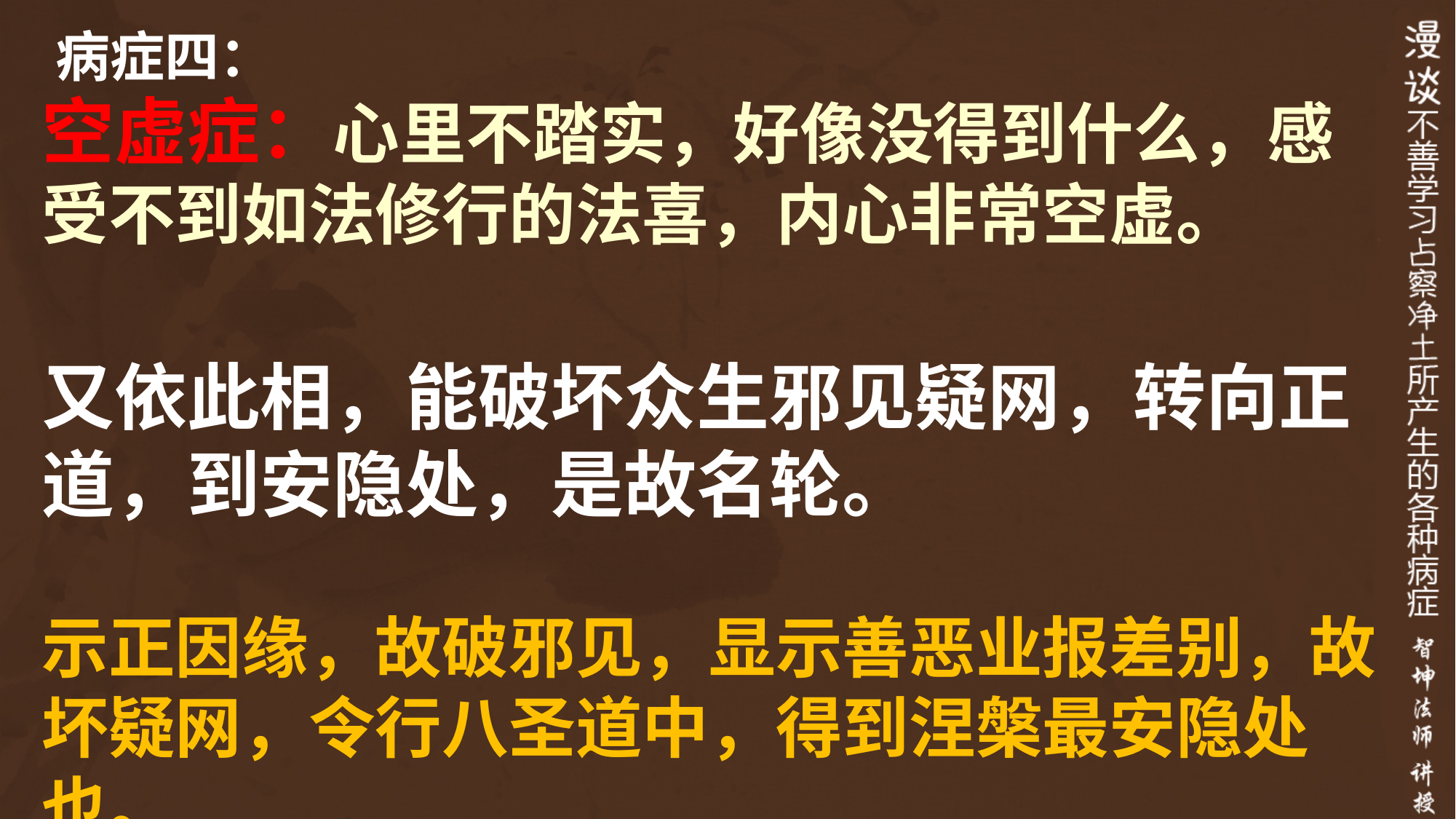

# 病症四：
空虚症：心里不踏实，好像没得到什么，感受不到如法修行的法喜，内心非常空虚。

又依此相，能破坏众生邪见疑网，转向正道，到安隐处，是故名轮。

示正因缘，故破邪见，显示善恶业报差别，故坏疑网，令行八圣道中，得到涅槃最安隐处也。